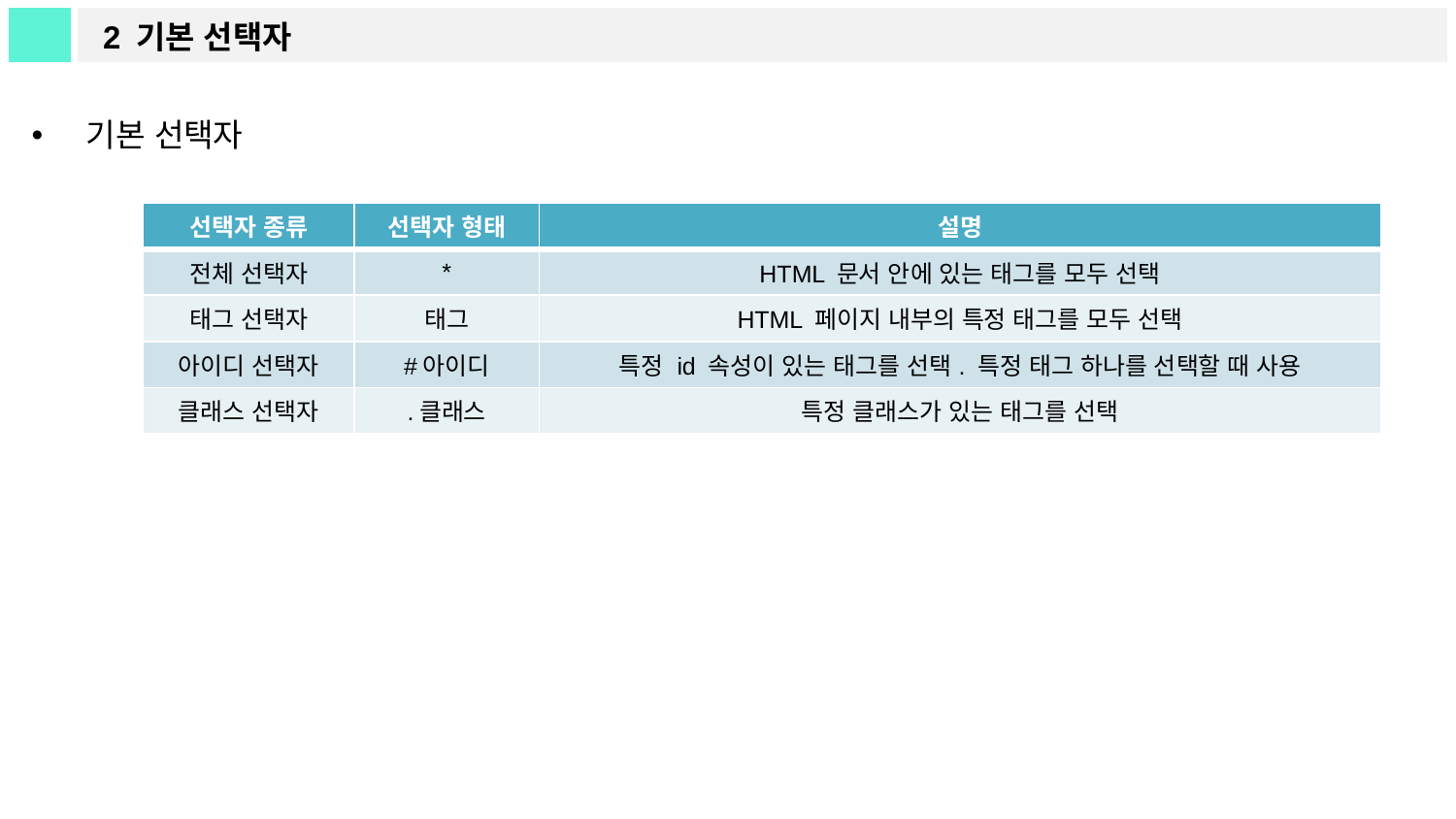

# 2 기본 선택자
기본 선택자
| 선택자 종류 | 선택자 형태 | 설명 |
| --- | --- | --- |
| 전체 선택자 | \* | HTML 문서 안에 있는 태그를 모두 선택 |
| 태그 선택자 | 태그 | HTML 페이지 내부의 특정 태그를 모두 선택 |
| 아이디 선택자 | #아이디 | 특정 id 속성이 있는 태그를 선택. 특정 태그 하나를 선택할 때 사용 |
| 클래스 선택자 | .클래스 | 특정 클래스가 있는 태그를 선택 |